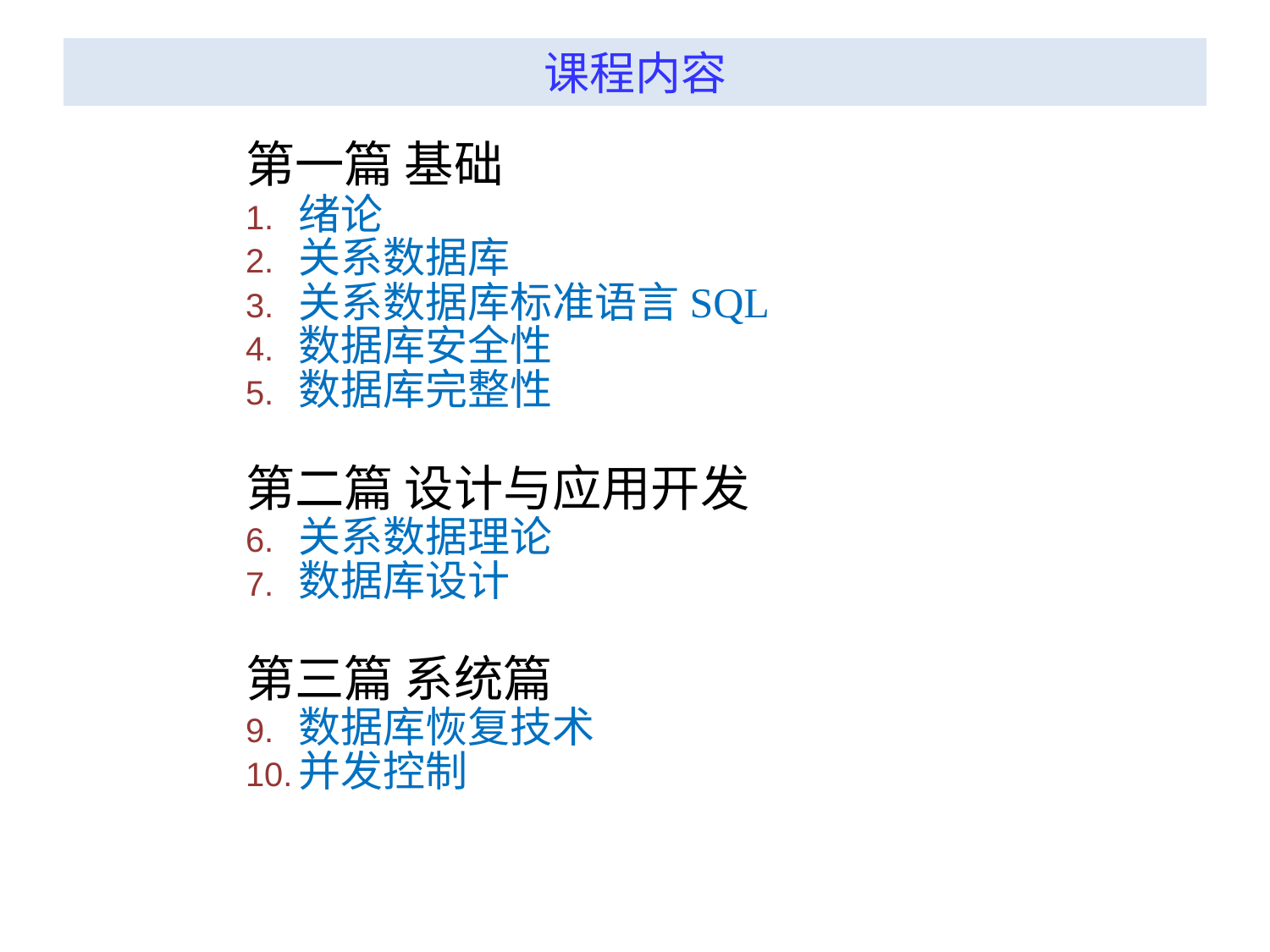

# 课程内容
第一篇 基础
绪论
关系数据库
关系数据库标准语言SQL
数据库安全性
数据库完整性

第二篇 设计与应用开发
关系数据理论
数据库设计

第三篇 系统篇
数据库恢复技术
并发控制